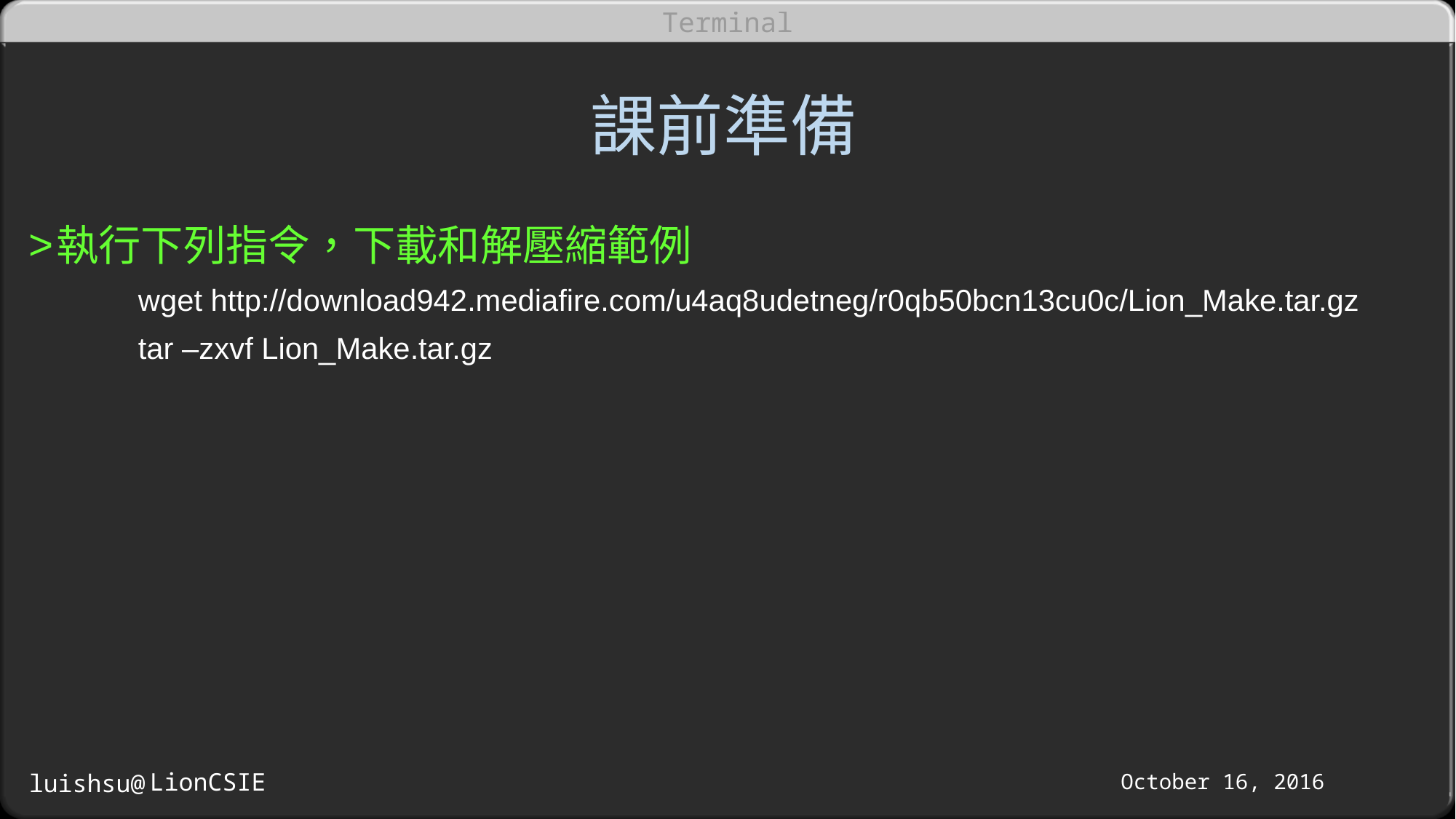

# 課前準備
執行下列指令，下載和解壓縮範例
	wget http://download942.mediafire.com/u4aq8udetneg/r0qb50bcn13cu0c/Lion_Make.tar.gz
	tar –zxvf Lion_Make.tar.gz
October 16, 2016
LionCSIE